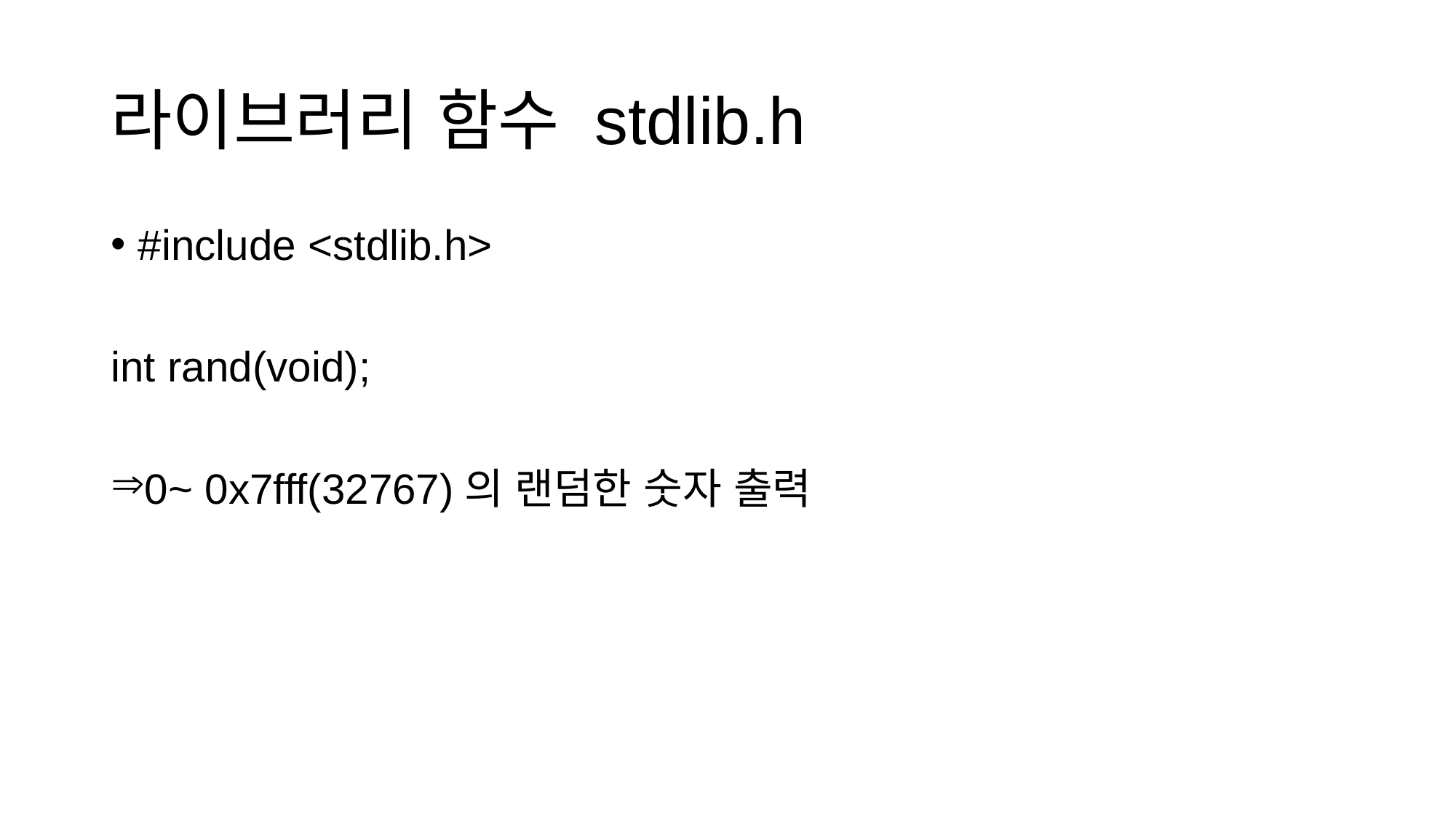

# 라이브러리 함수 stdlib.h
#include <stdlib.h>

int rand(void);

0~ 0x7fff(32767)의 랜덤한 숫자 출력